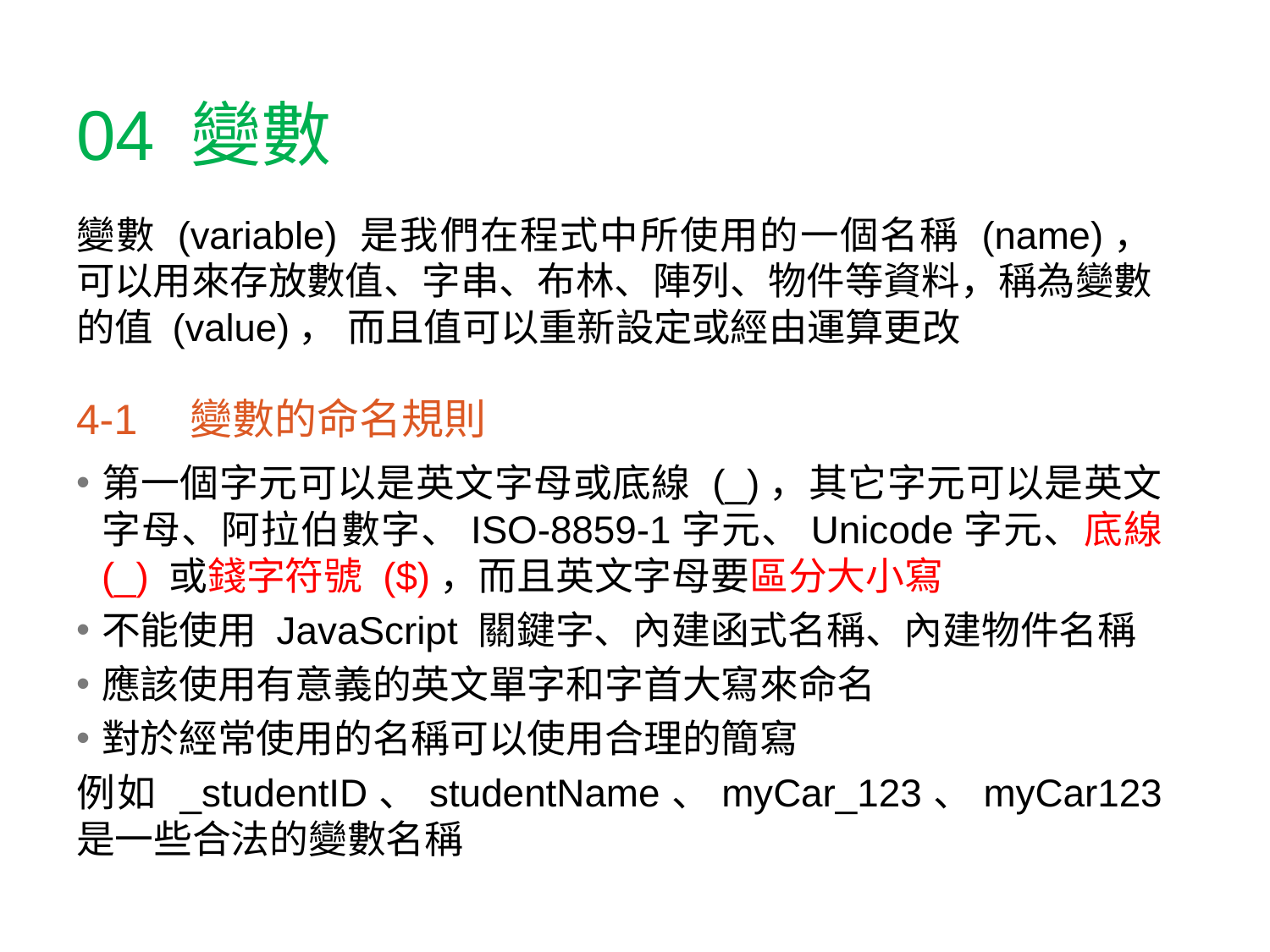

# 04 變數
變數 (variable) 是我們在程式中所使用的一個名稱 (name)，可以用來存放數值、字串、布林、陣列、物件等資料，稱為變數的值 (value)， 而且值可以重新設定或經由運算更改
4-1　變數的命名規則
第一個字元可以是英文字母或底線 (_)，其它字元可以是英文字母、阿拉伯數字、ISO-8859-1字元、Unicode字元、底線 (_) 或錢字符號 ($)，而且英文字母要區分大小寫
不能使用 JavaScript 關鍵字、內建函式名稱、內建物件名稱
應該使用有意義的英文單字和字首大寫來命名
對於經常使用的名稱可以使用合理的簡寫
例如 _studentID、studentName、myCar_123、myCar123 是一些合法的變數名稱